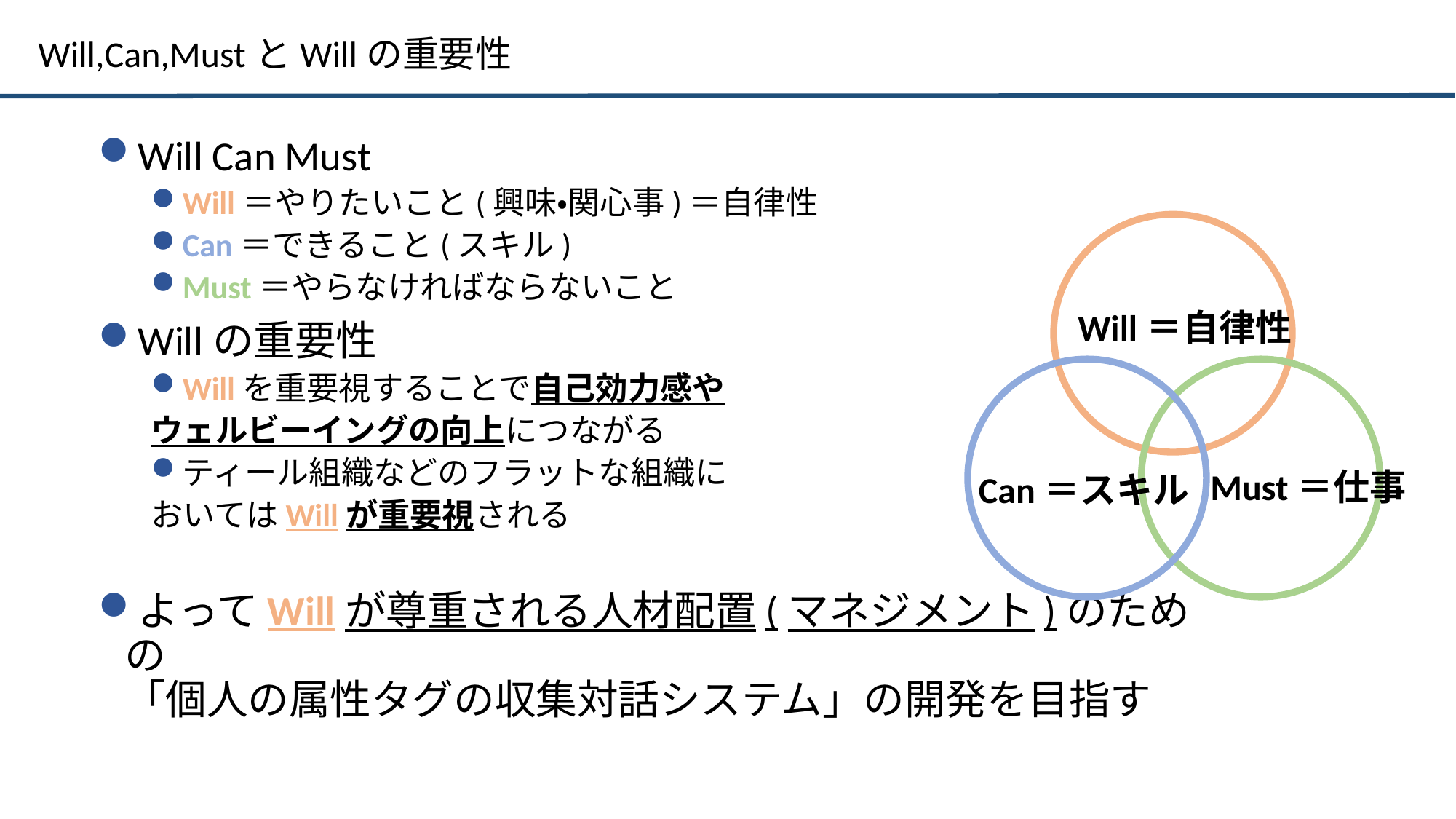

# Will,Can,MustとWillの重要性
Will Can Must
Will＝やりたいこと(興味・関心事)＝自律性
Can＝できること(スキル)
Must＝やらなければならないこと
Willの重要性
Willを重要視することで自己効力感や
ウェルビーイングの向上につながる
ティール組織などのフラットな組織に
おいてはWillが重要視される

よってWillが尊重される人材配置(マネジメント)のための
「個人の属性タグの収集対話システム」の開発を目指す

Will＝自律性

Must＝仕事
Can＝スキル